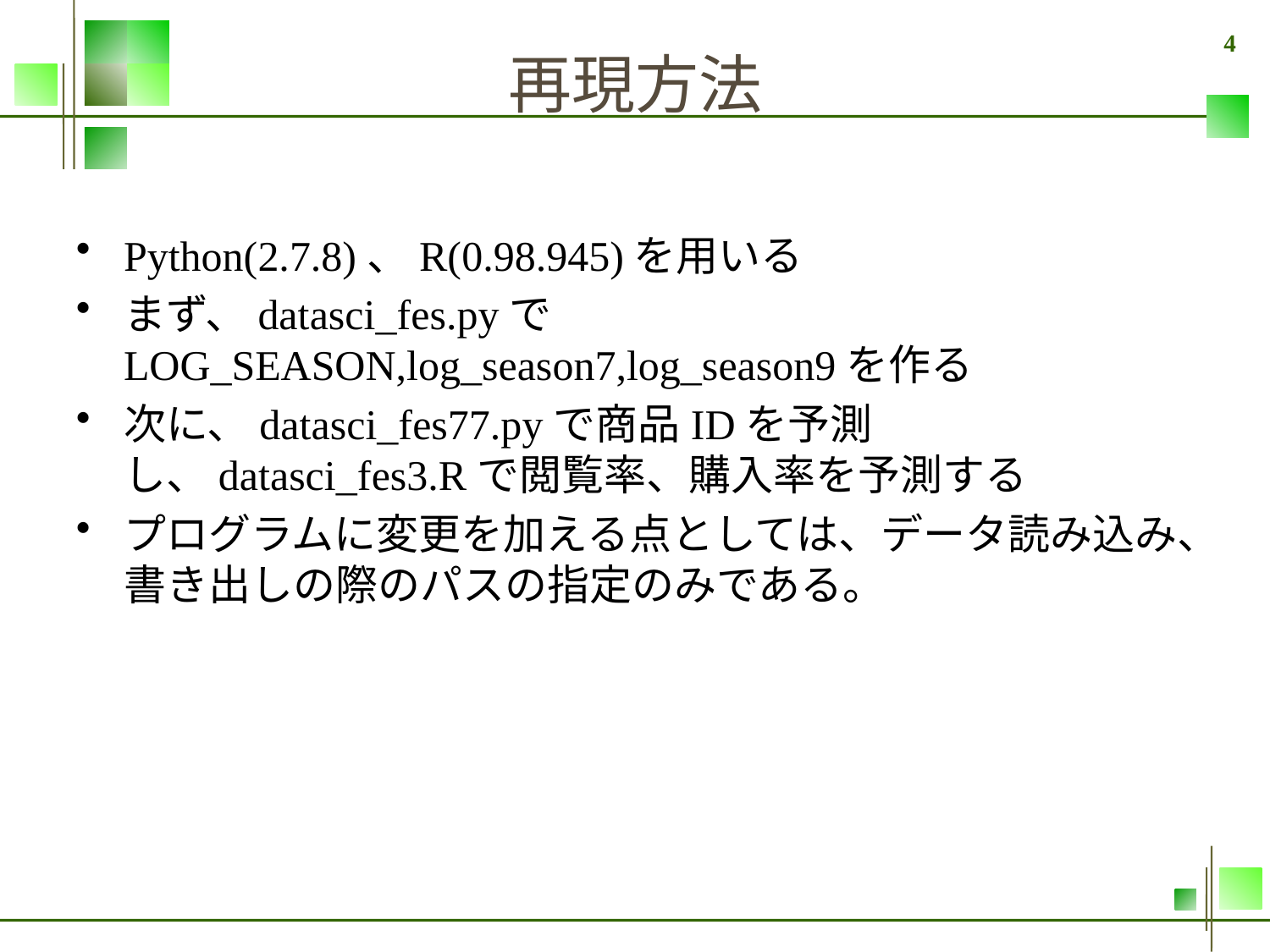

# 再現方法
Python(2.7.8)、R(0.98.945)を用いる
まず、datasci_fes.pyでLOG_SEASON,log_season7,log_season9を作る
次に、datasci_fes77.pyで商品IDを予測し、datasci_fes3.Rで閲覧率、購入率を予測する
プログラムに変更を加える点としては、データ読み込み、書き出しの際のパスの指定のみである。